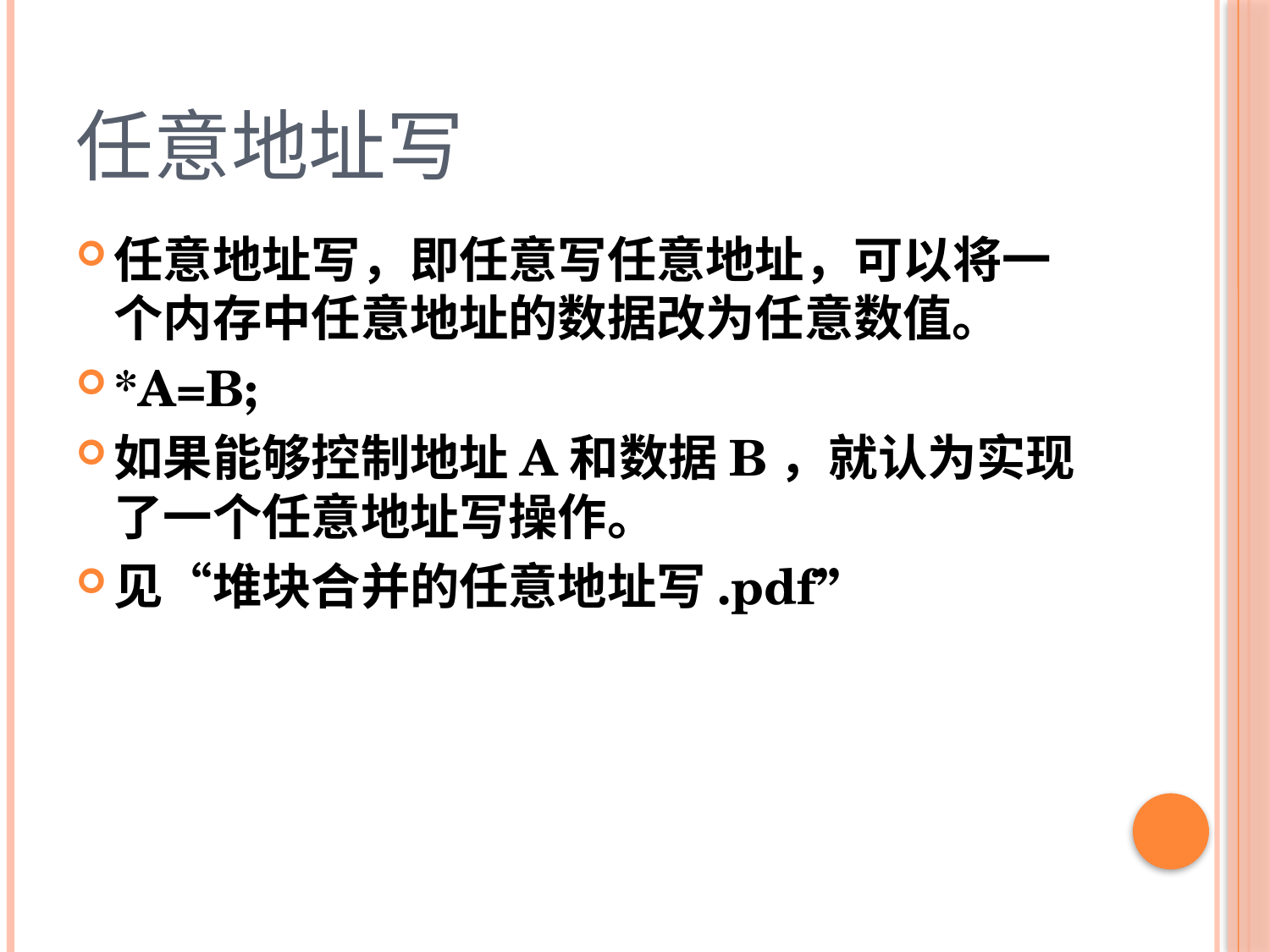

# 任意地址写
任意地址写，即任意写任意地址，可以将一个内存中任意地址的数据改为任意数值。
*A=B;
如果能够控制地址A和数据B，就认为实现了一个任意地址写操作。
见“堆块合并的任意地址写.pdf”